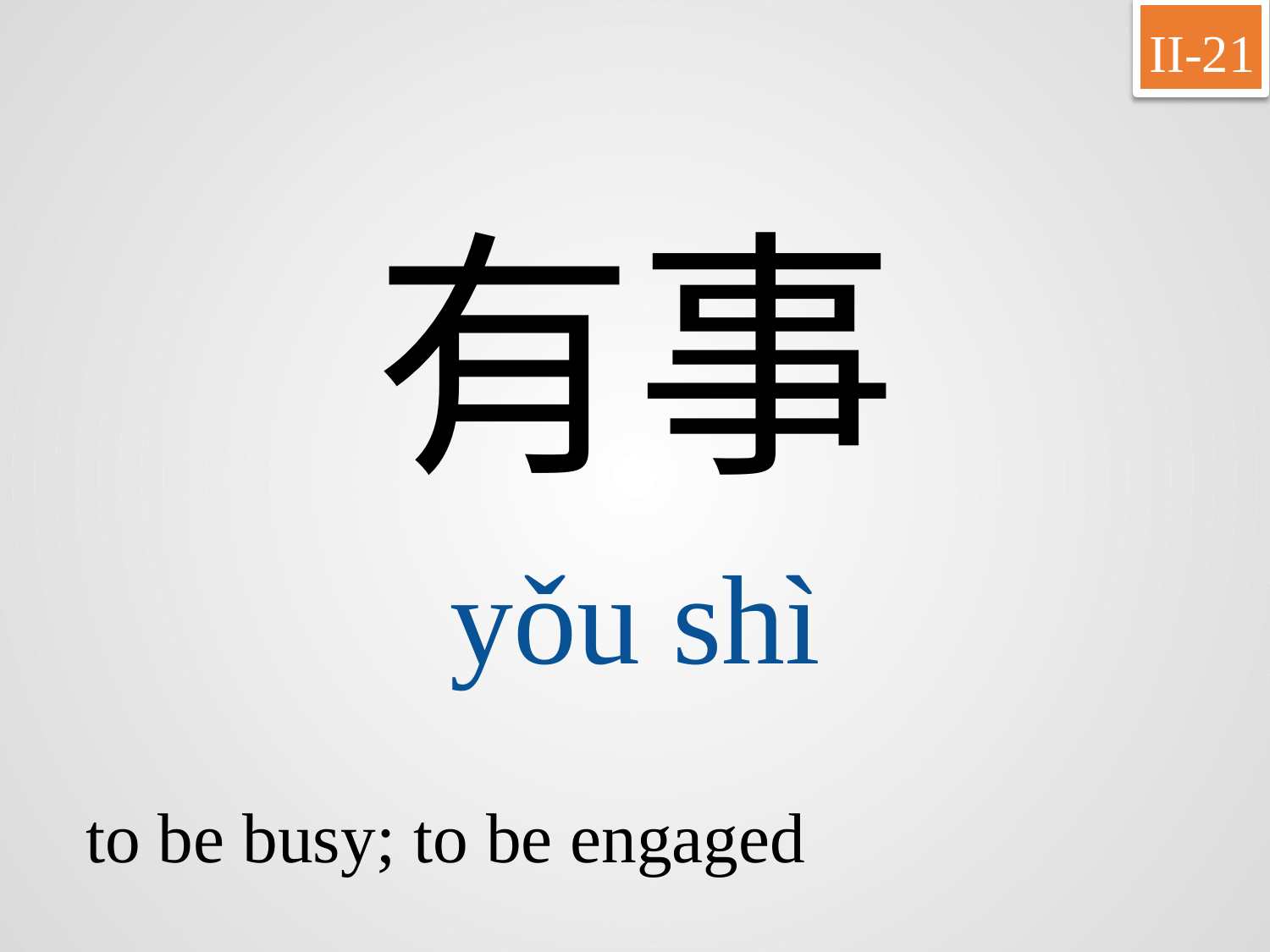

II-21

有事
yǒu	shì
to be busy; to be engaged